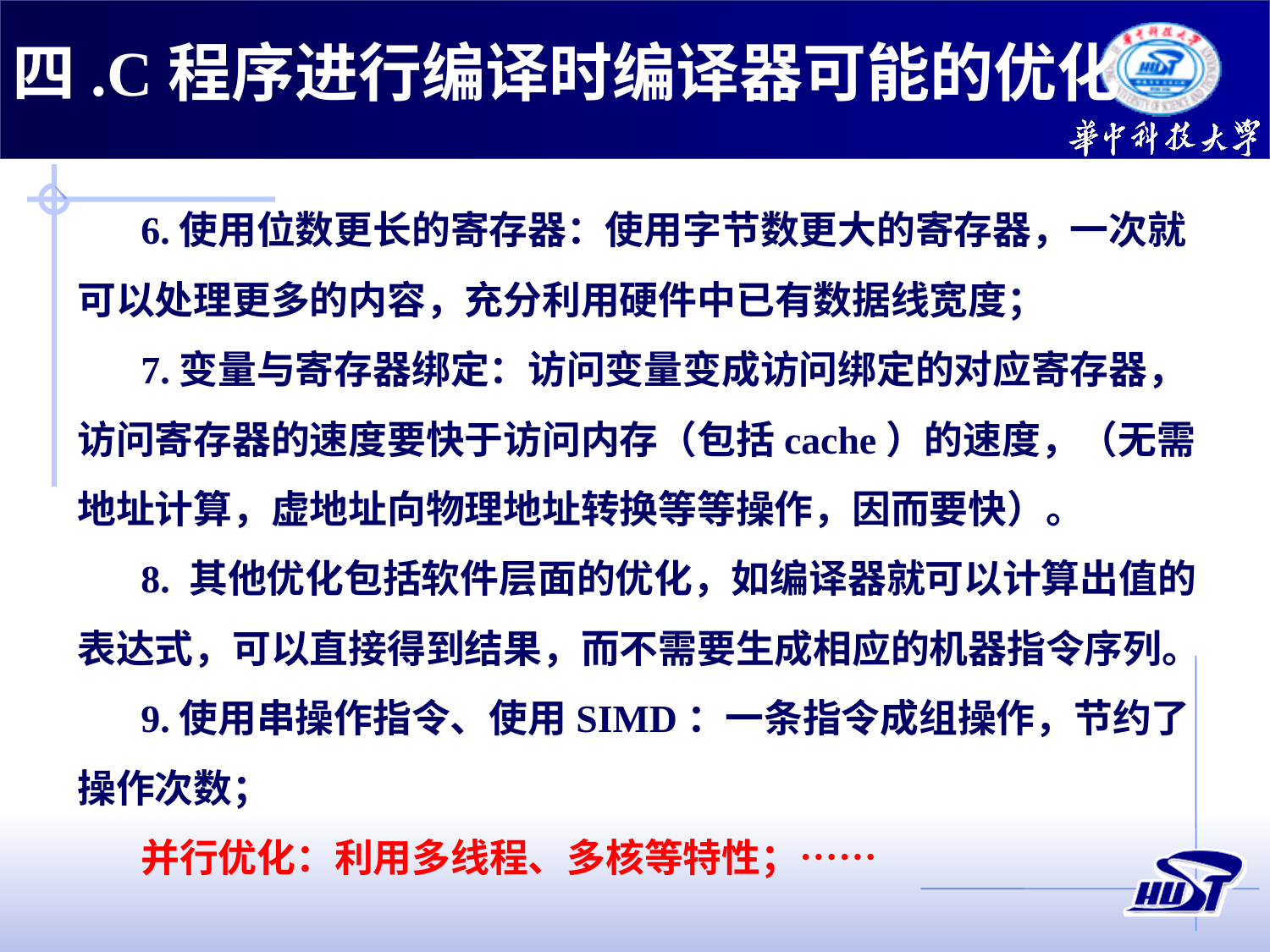

四.C程序进行编译时编译器可能的优化
6.使用位数更长的寄存器：使用字节数更大的寄存器，一次就可以处理更多的内容，充分利用硬件中已有数据线宽度；
7.变量与寄存器绑定：访问变量变成访问绑定的对应寄存器，访问寄存器的速度要快于访问内存（包括cache）的速度，（无需地址计算，虚地址向物理地址转换等等操作，因而要快）。
8. 其他优化包括软件层面的优化，如编译器就可以计算出值的表达式，可以直接得到结果，而不需要生成相应的机器指令序列。
9.使用串操作指令、使用SIMD：一条指令成组操作，节约了操作次数；
并行优化：利用多线程、多核等特性；……